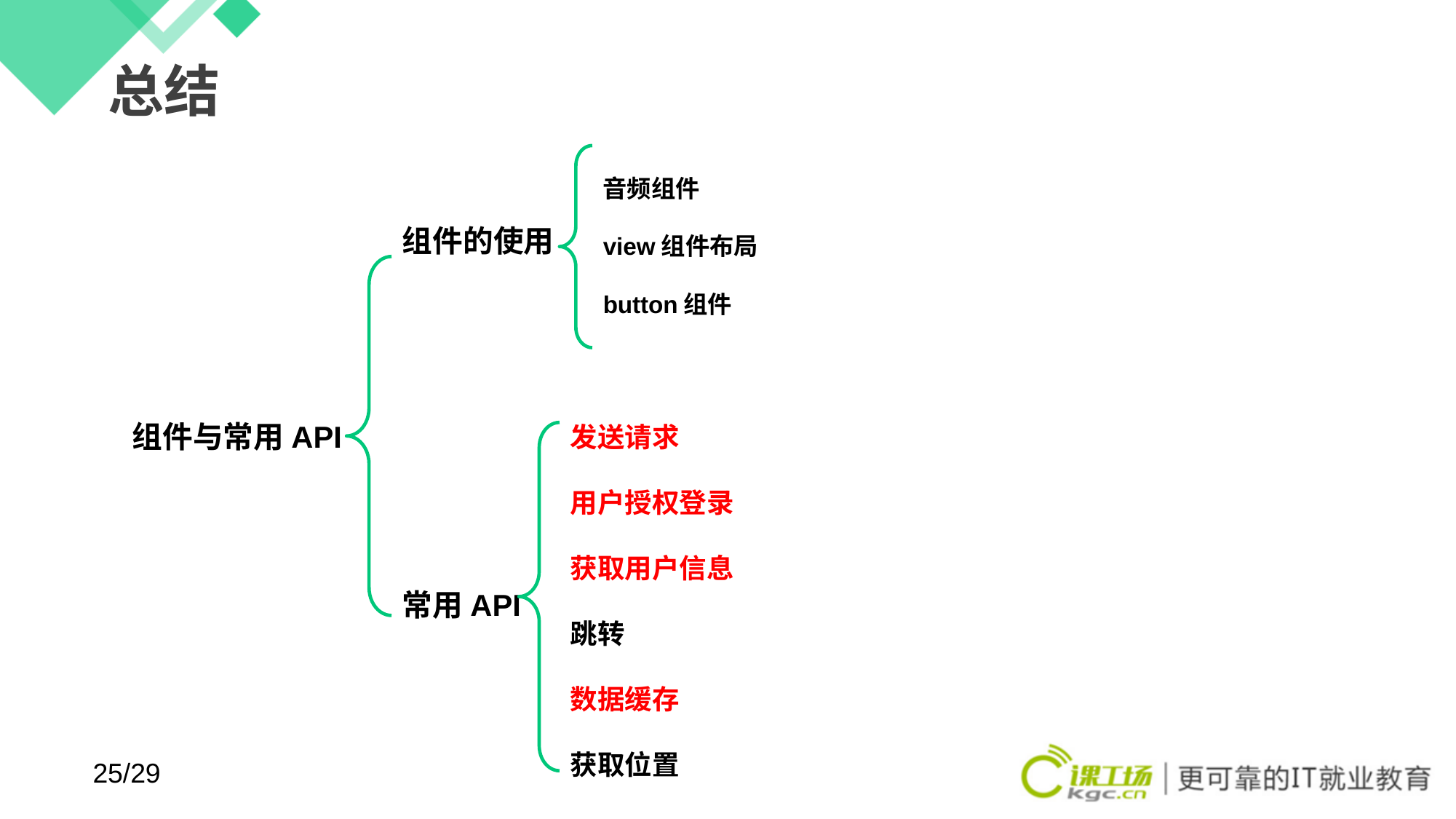

# 总结

音频组件

view组件布局

button组件

组件的使用

常用API

组件与常用API
发送请求

用户授权登录

获取用户信息

跳转

数据缓存

获取位置